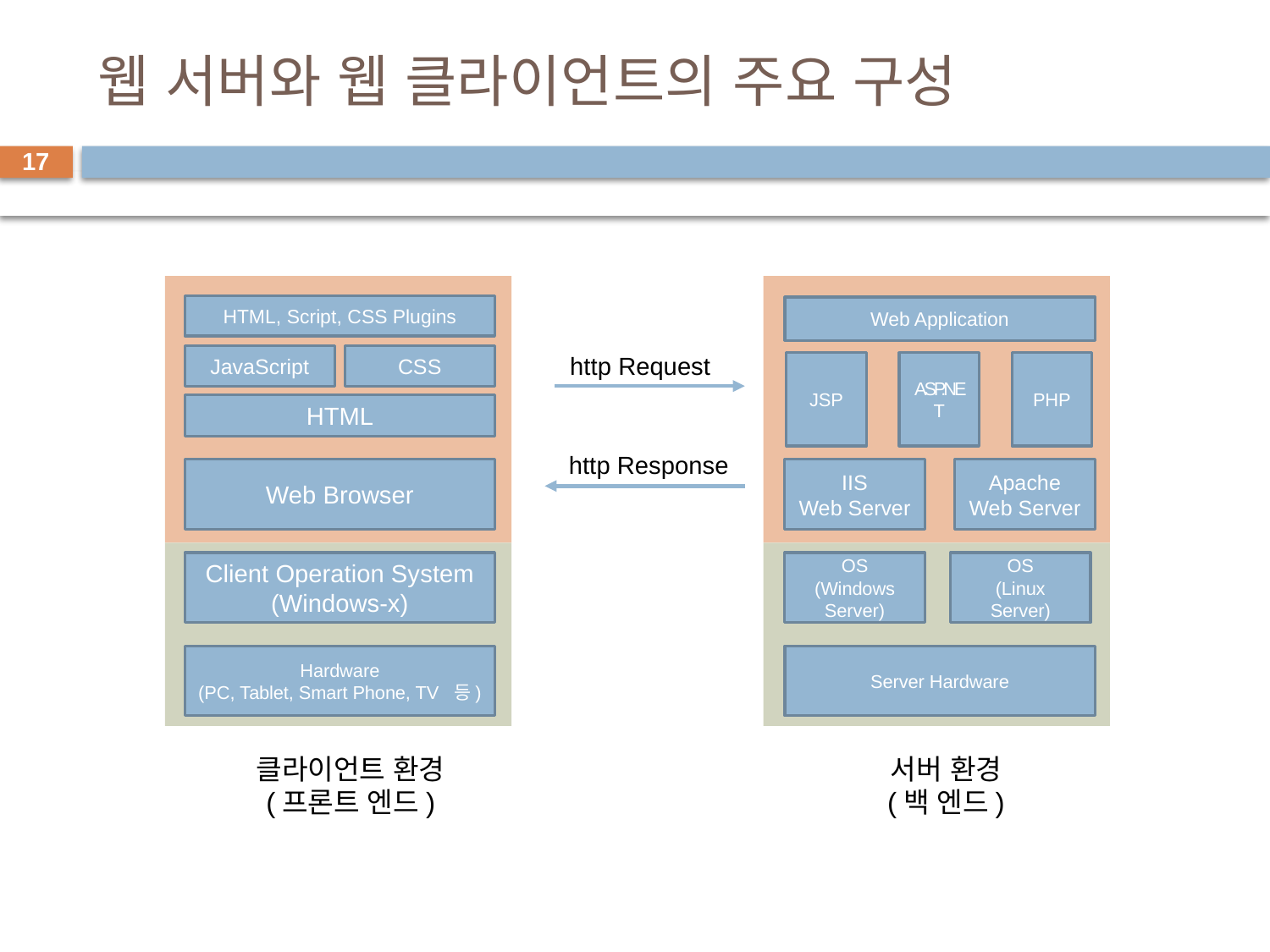

# 웹 서버와 웹 클라이언트의 주요 구성
17

HTML, Script, CSS Plugins
Web Application
http Request
JavaScript
CSS
JSP
ASP.NET
PHP
HTML
http Response
Web Browser
IIS
Web Server
Apache
Web Server

Client Operation System
(Windows-x)
OS
(Windows Server)
OS
(Linux Server)
Hardware
(PC, Tablet, Smart Phone, TV  등)
Server Hardware
클라이언트 환경
(프론트 엔드)
서버 환경
(백 엔드)